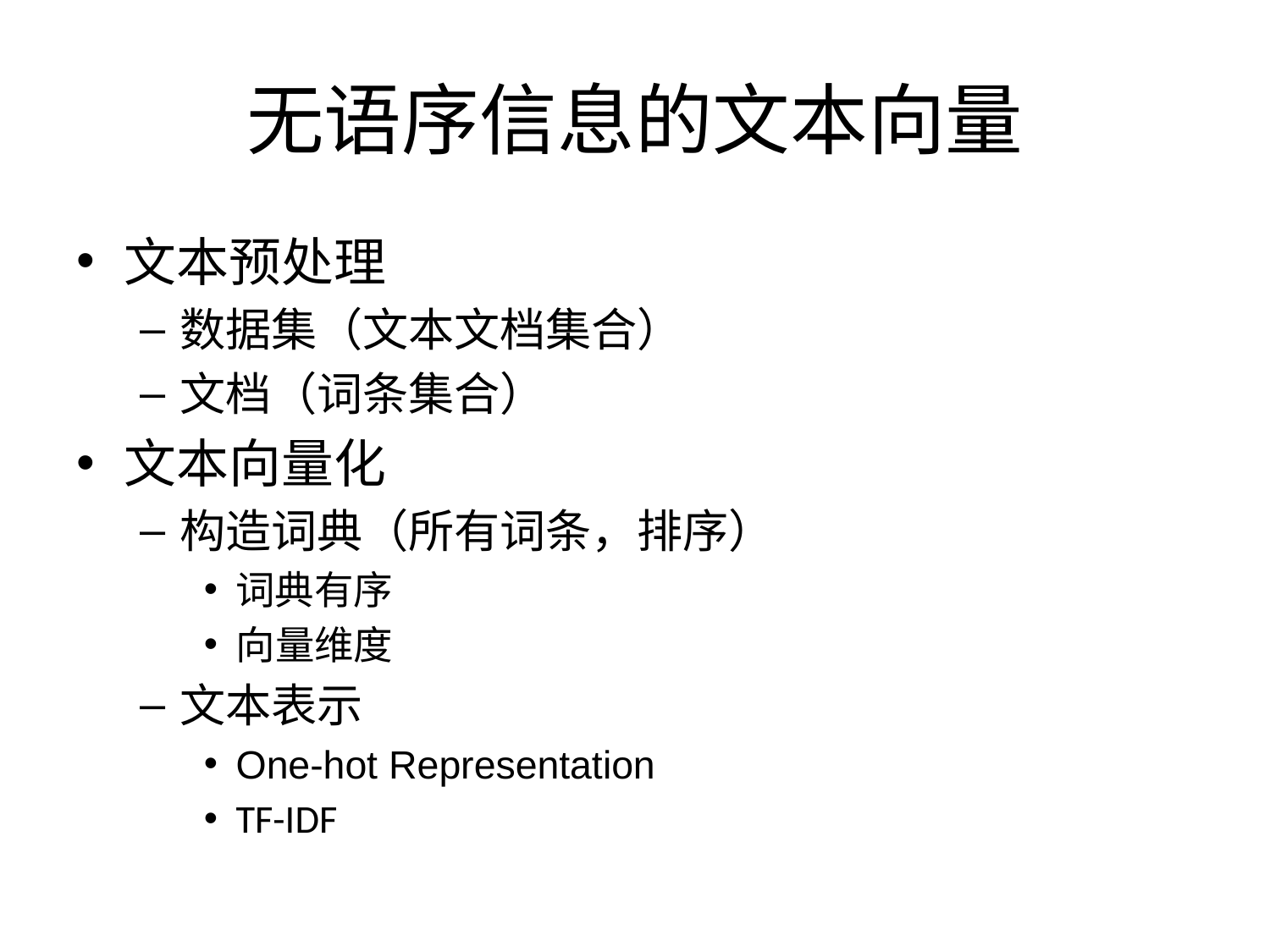

# 无语序信息的文本向量
文本预处理
数据集（文本文档集合）
文档（词条集合）
文本向量化
构造词典（所有词条，排序）
词典有序
向量维度
文本表示
One-hot Representation
TF-IDF